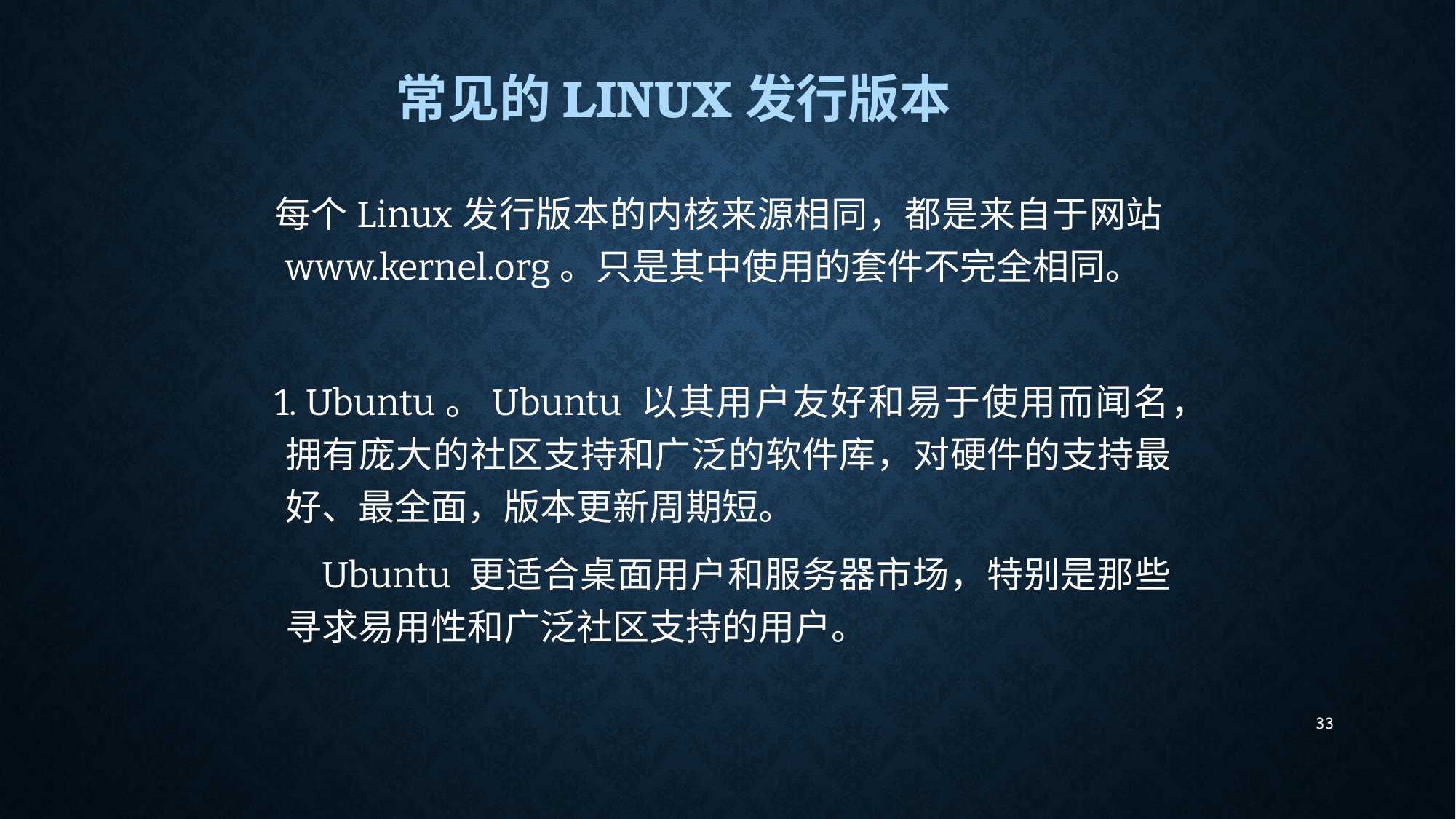

# 常见的Linux发行版本
每个Linux发行版本的内核来源相同，都是来自于网站www.kernel.org。只是其中使用的套件不完全相同。

1. Ubuntu。Ubuntu 以其用户友好和易于使用而闻名，拥有庞大的社区支持和广泛的软件库，对硬件的支持最好、最全面，版本更新周期短。
      Ubuntu 更适合桌面用户和服务器市场，特别是那些寻求易用性和广泛社区支持的用户。

33